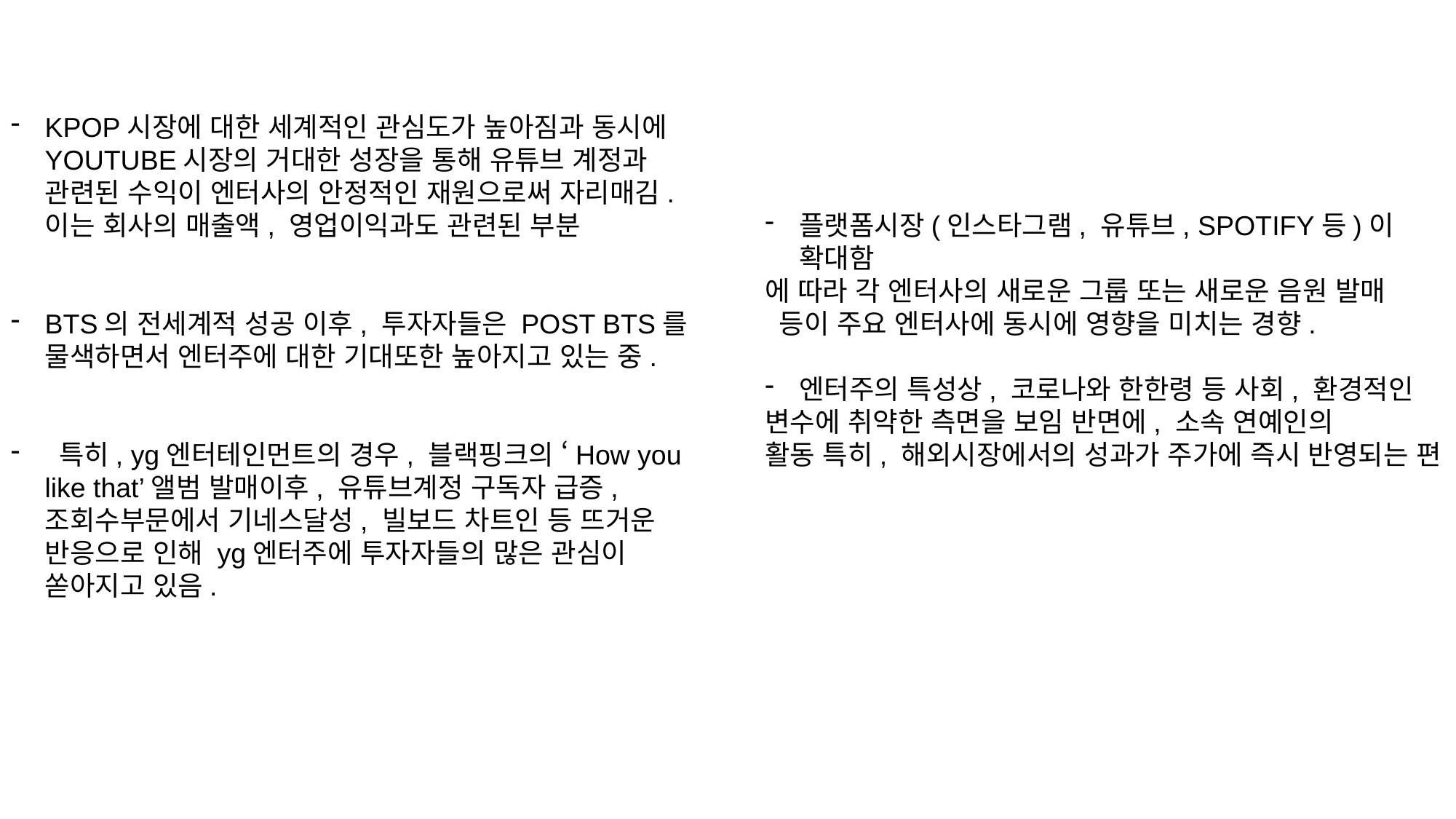

KPOP시장에 대한 세계적인 관심도가 높아짐과 동시에 YOUTUBE시장의 거대한 성장을 통해 유튜브 계정과 관련된 수익이 엔터사의 안정적인 재원으로써 자리매김. 이는 회사의 매출액, 영업이익과도 관련된 부분

BTS의 전세계적 성공 이후, 투자자들은 POST BTS를 물색하면서 엔터주에 대한 기대또한 높아지고 있는 중.

 특히, yg엔터테인먼트의 경우, 블랙핑크의 ‘How you like that’앨범 발매이후, 유튜브계정 구독자 급증, 조회수부문에서 기네스달성, 빌보드 차트인 등 뜨거운 반응으로 인해 yg엔터주에 투자자들의 많은 관심이 쏟아지고 있음.
플랫폼시장(인스타그램, 유튜브, SPOTIFY등)이 확대함
에 따라 각 엔터사의 새로운 그룹 또는 새로운 음원 발매
 등이 주요 엔터사에 동시에 영향을 미치는 경향.

엔터주의 특성상, 코로나와 한한령 등 사회, 환경적인
변수에 취약한 측면을 보임 반면에, 소속 연예인의
활동 특히, 해외시장에서의 성과가 주가에 즉시 반영되는 편